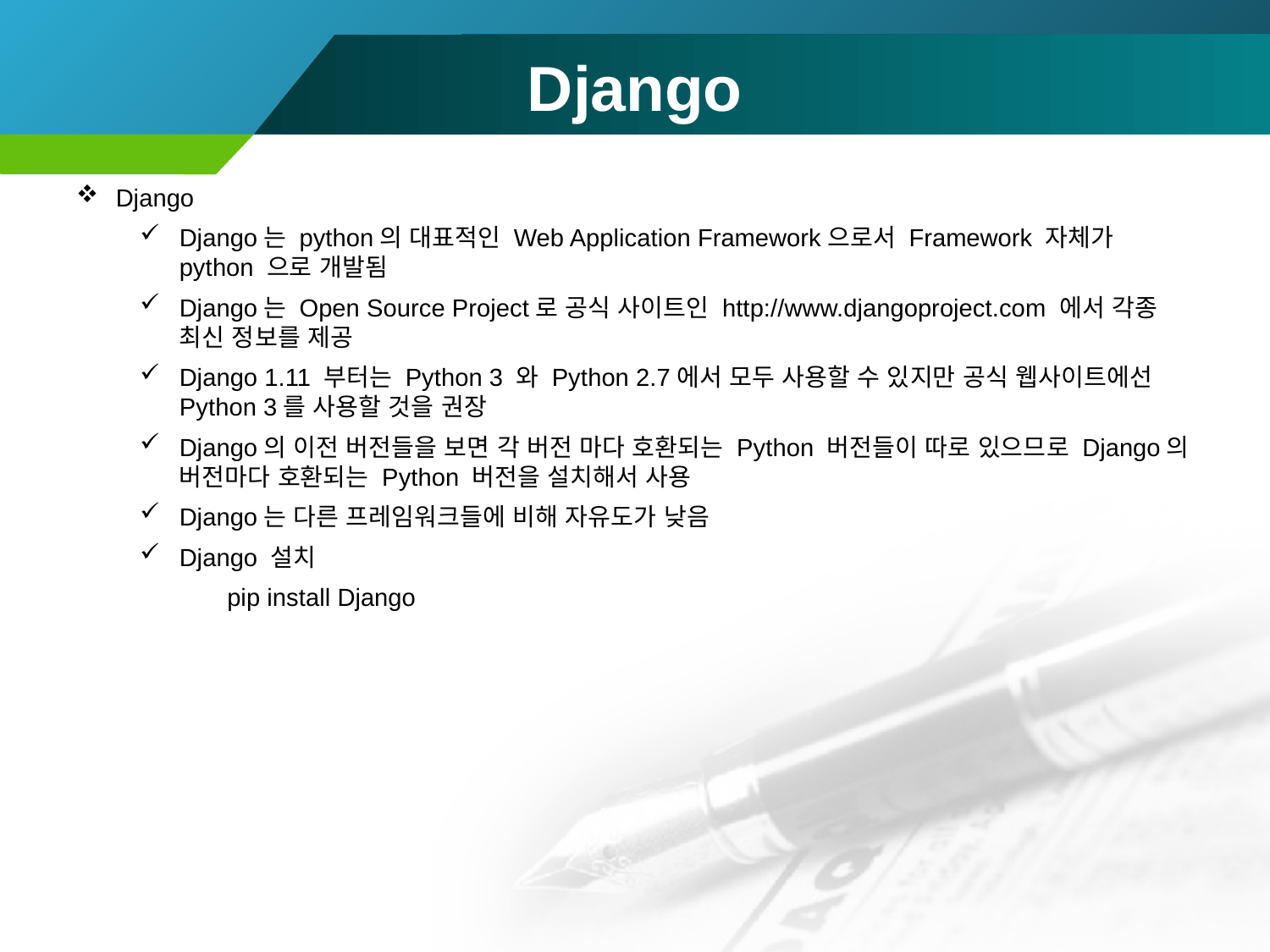

# Django
Django
Django는 python의 대표적인 Web Application Framework으로서 Framework 자체가 python 으로 개발됨
Django는 Open Source Project로 공식 사이트인 http://www.djangoproject.com 에서 각종 최신 정보를 제공
Django 1.11 부터는 Python 3 와 Python 2.7에서 모두 사용할 수 있지만 공식 웹사이트에선 Python 3를 사용할 것을 권장
Django의 이전 버전들을 보면 각 버전 마다 호환되는 Python 버전들이 따로 있으므로 Django의 버전마다 호환되는 Python 버전을 설치해서 사용
Django는 다른 프레임워크들에 비해 자유도가 낮음
Django 설치
pip install Django